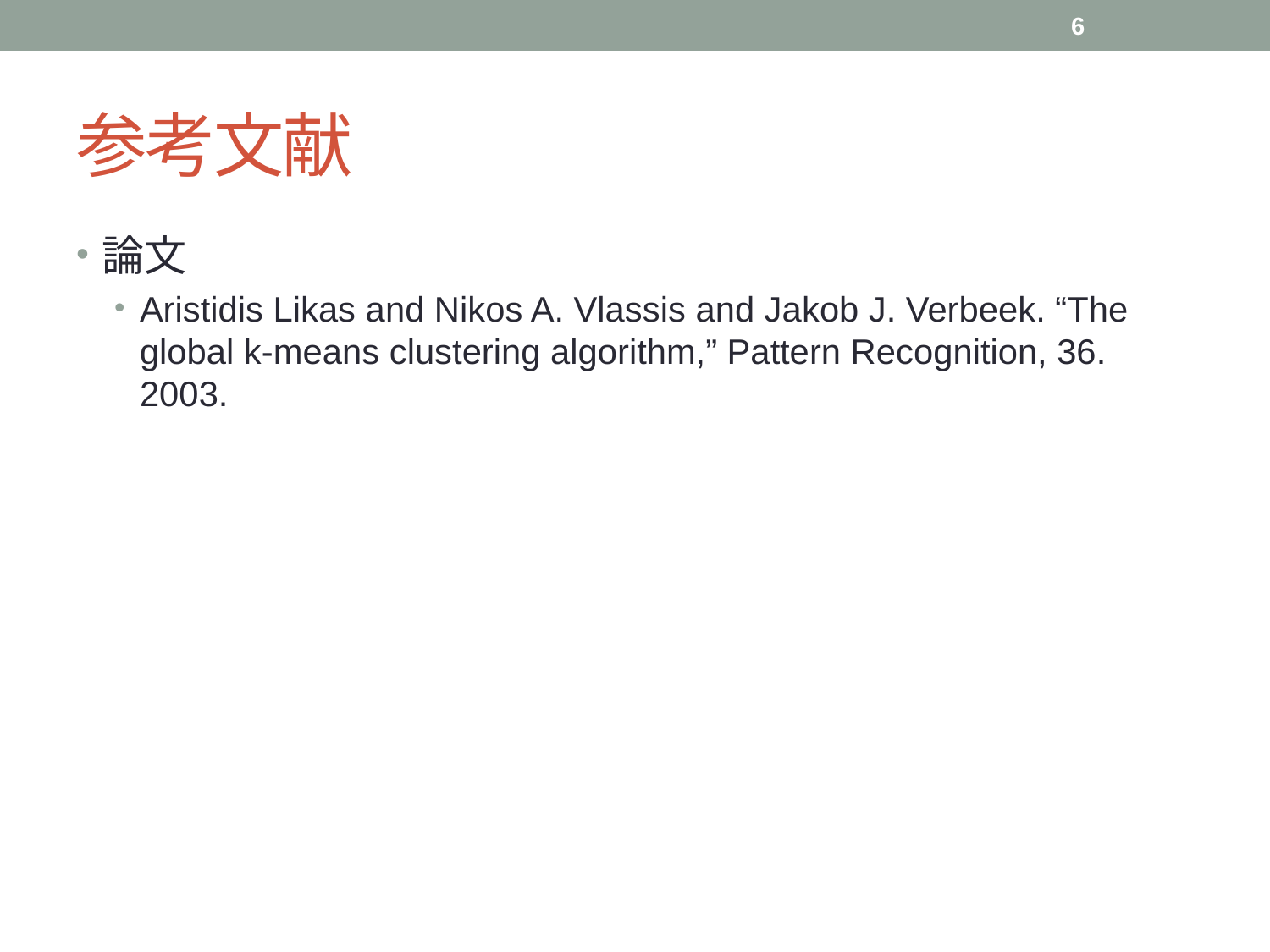

6
# 参考文献
論文
Aristidis Likas and Nikos A. Vlassis and Jakob J. Verbeek. “The global k-means clustering algorithm,” Pattern Recognition, 36. 2003.